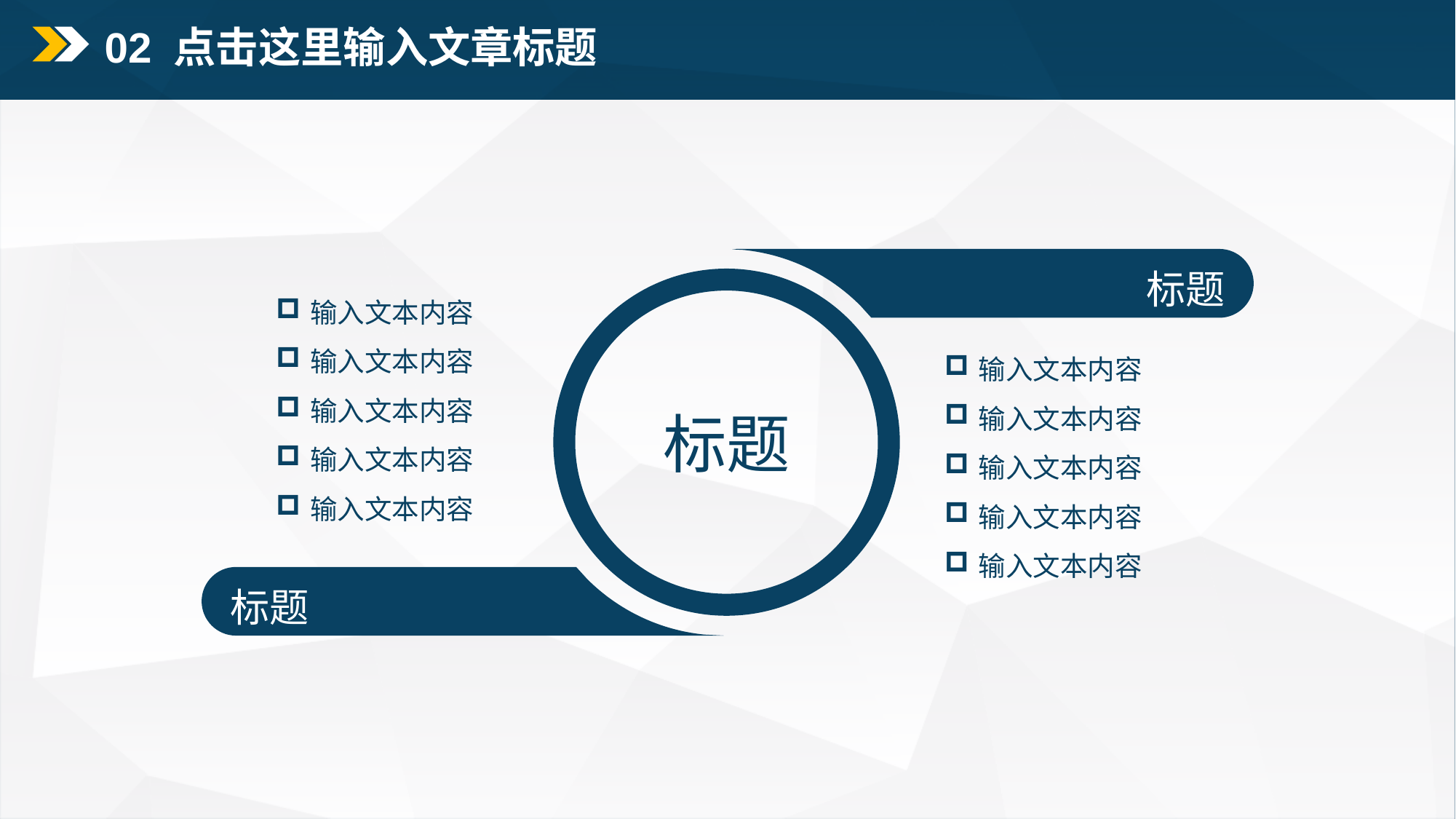

02 点击这里输入文章标题

标题
标题
输入文本内容
输入文本内容
输入文本内容
输入文本内容
输入文本内容
输入文本内容
输入文本内容
输入文本内容
输入文本内容
输入文本内容
标题